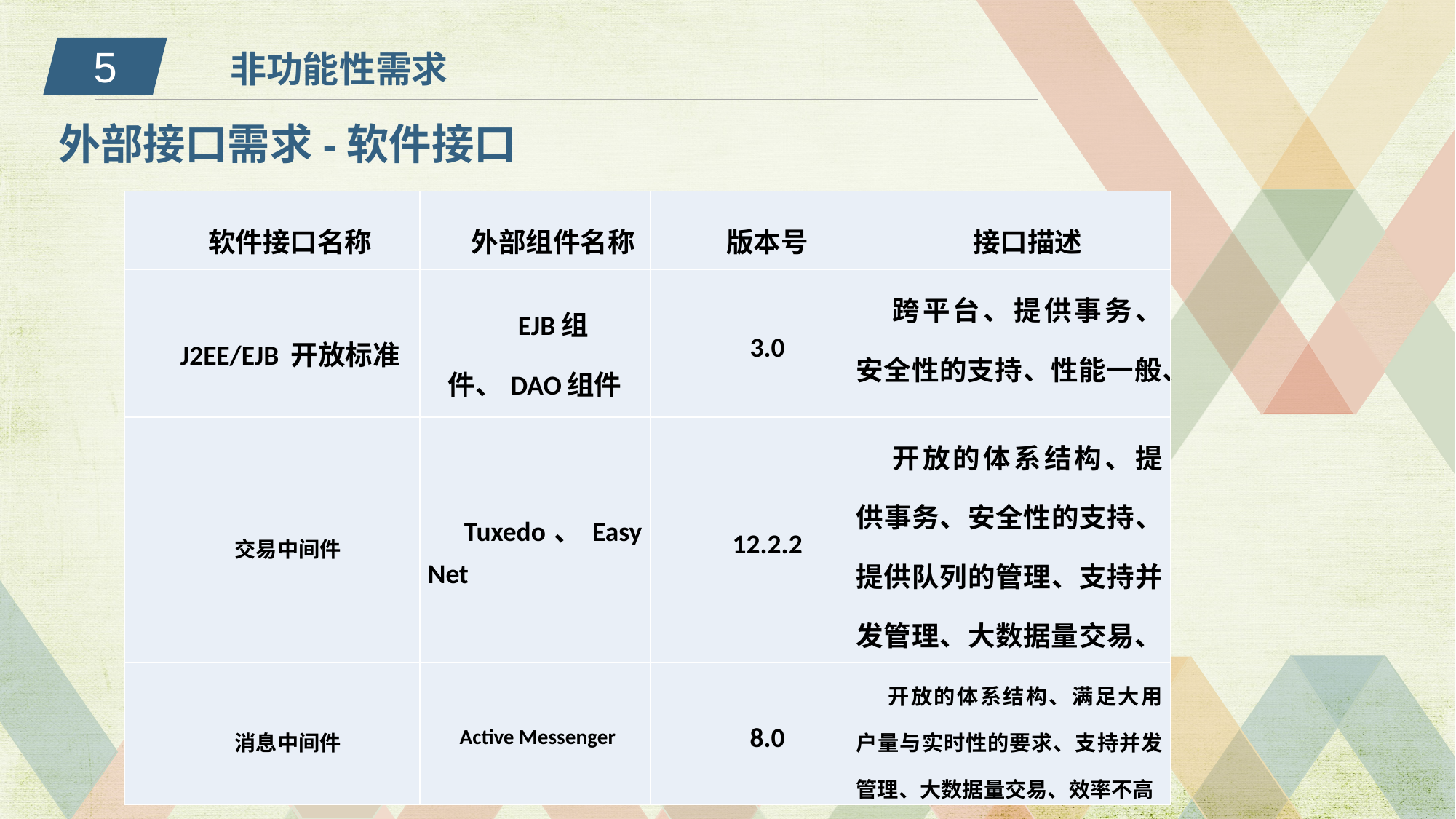

5

非功能性需求
外部接口需求-软件接口

| 软件接口名称 | 外部组件名称 | 版本号 | 接口描述 |
| --- | --- | --- | --- |
| J2EE/EJB 开放标准 | EJB组件、DAO组件 | 3.0 | 跨平台、提供事务、安全性的支持、性能一般、资源占用多 |
| 交易中间件 | Tuxedo、EasyNet | 12.2.2 | 开放的体系结构、提供事务、安全性的支持、提供队列的管理、支持并发管理、大数据量交易、效率不高 |
| 消息中间件 | Active Messenger | 8.0 | 开放的体系结构、满足大用户量与实时性的要求、支持并发管理、大数据量交易、效率不高 |